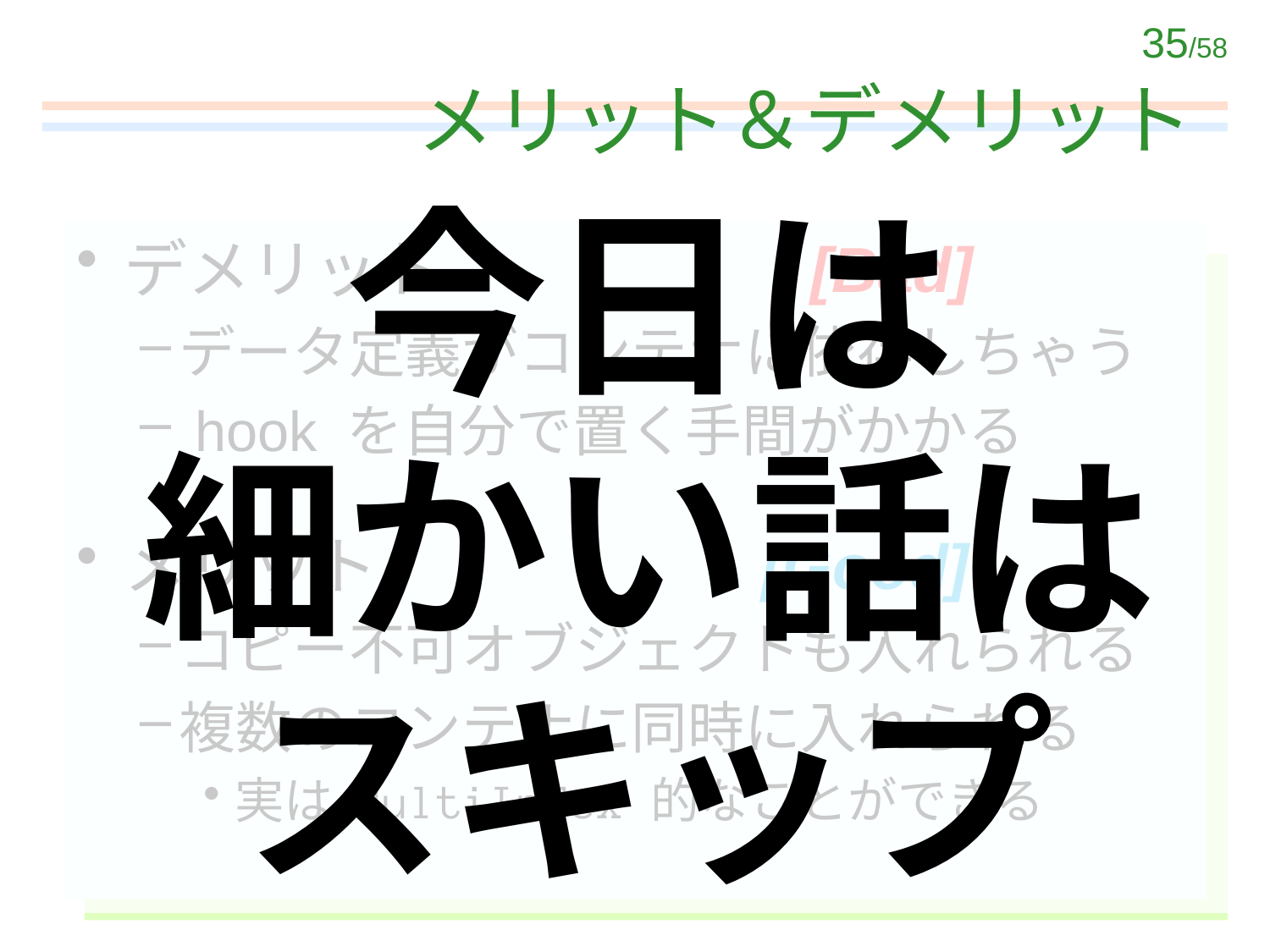

# メリット＆デメリット
今日は
細かい話は
スキップ
デメリット                         [Bad]
データ定義がコンテナに依存しちゃう
 hook を自分で置く手間がかかる

メリット                          [Good]
コピー不可オブジェクトも入れられる
複数のコンテナに同時に入れられる
実は MultiIndex 的なことができる